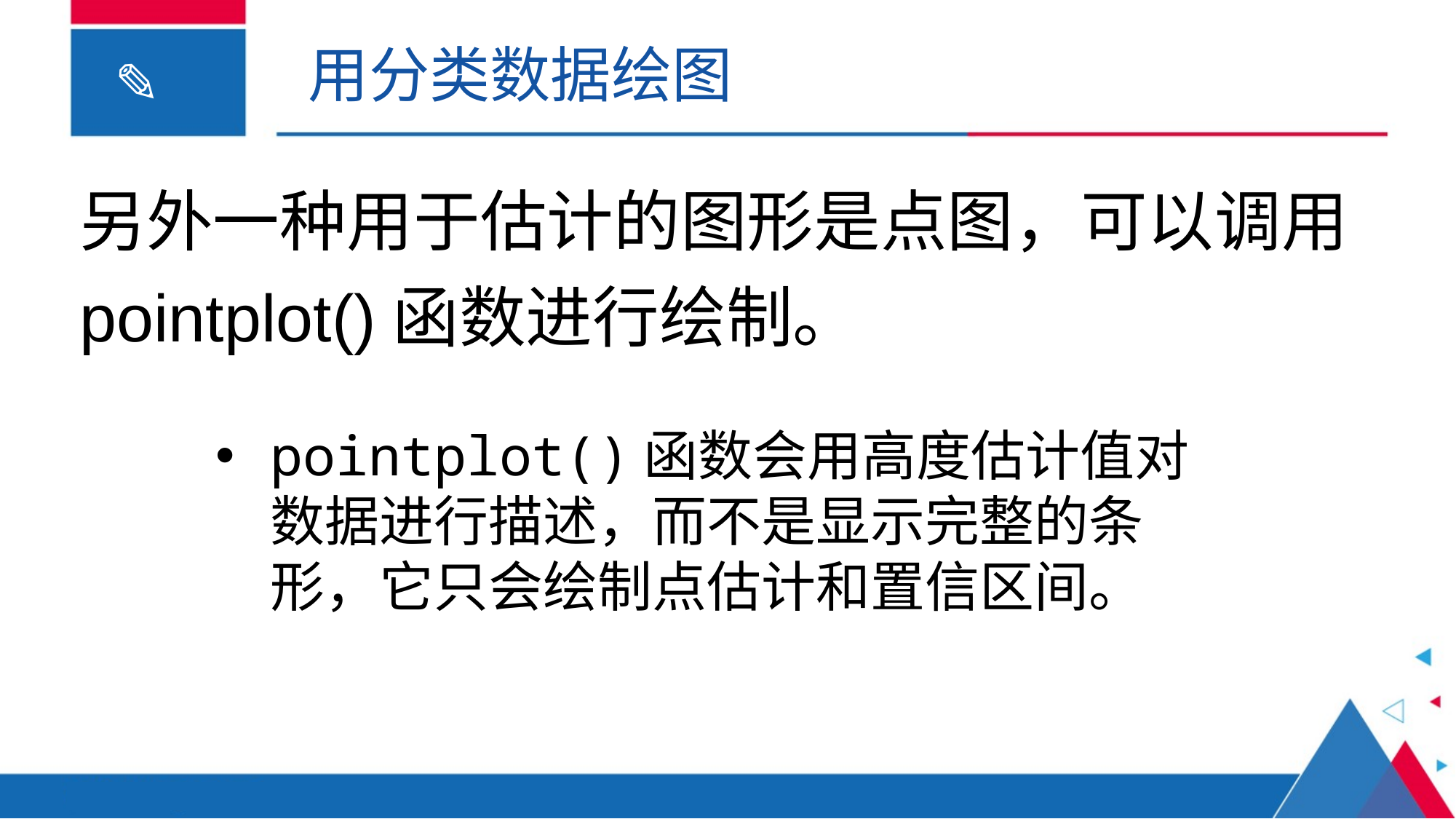

用分类数据绘图
另外一种用于估计的图形是点图，可以调用pointplot()函数进行绘制。
pointplot()函数会用高度估计值对数据进行描述，而不是显示完整的条形，它只会绘制点估计和置信区间。